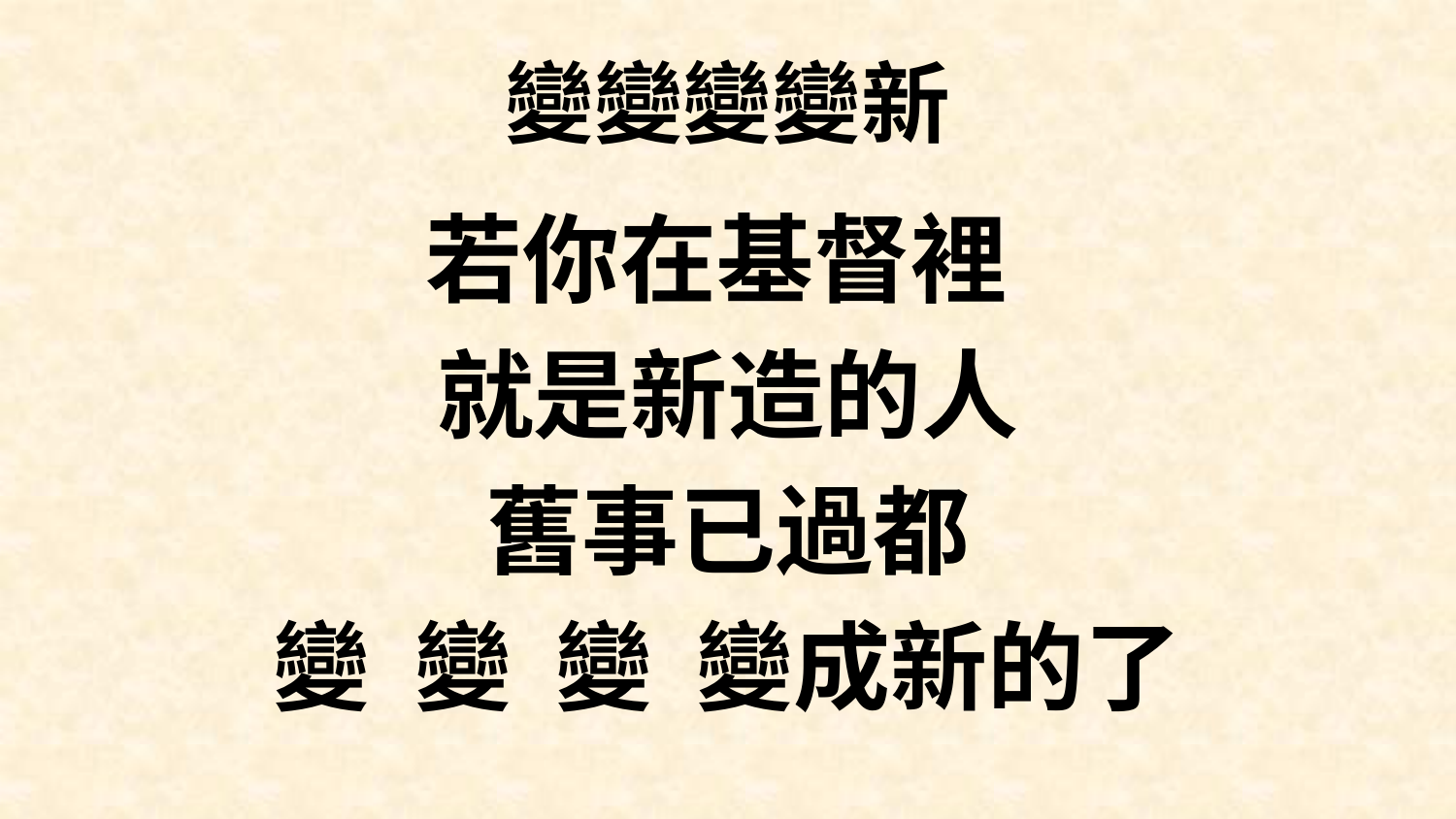

# 變變變變新
若你在基督裡
就是新造的人
舊事已過都
變  變  變  變成新的了